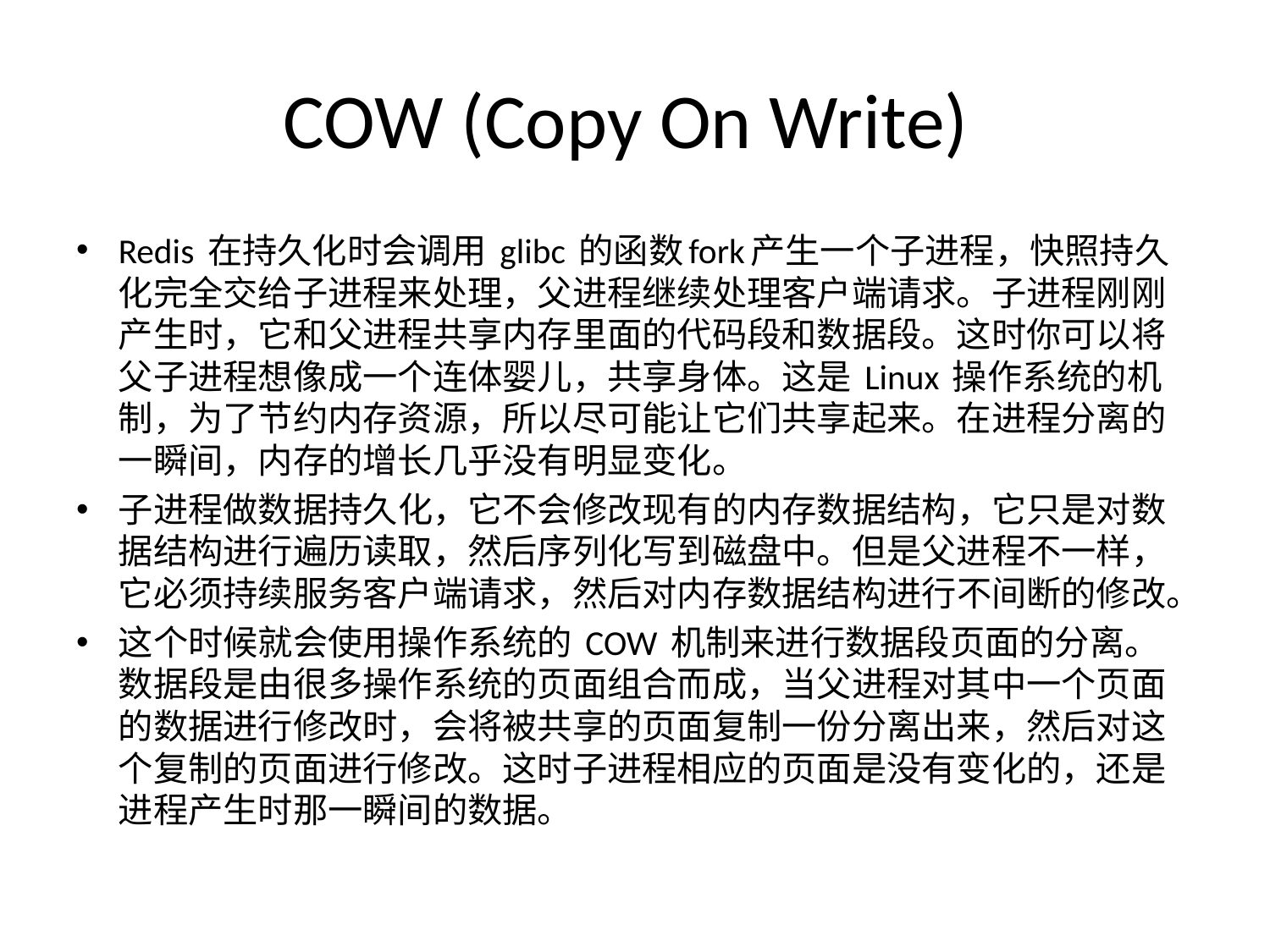

# COW (Copy On Write)
Redis 在持久化时会调用 glibc 的函数fork产生一个子进程，快照持久化完全交给子进程来处理，父进程继续处理客户端请求。子进程刚刚产生时，它和父进程共享内存里面的代码段和数据段。这时你可以将父子进程想像成一个连体婴儿，共享身体。这是 Linux 操作系统的机制，为了节约内存资源，所以尽可能让它们共享起来。在进程分离的一瞬间，内存的增长几乎没有明显变化。
子进程做数据持久化，它不会修改现有的内存数据结构，它只是对数据结构进行遍历读取，然后序列化写到磁盘中。但是父进程不一样，它必须持续服务客户端请求，然后对内存数据结构进行不间断的修改。
这个时候就会使用操作系统的 COW 机制来进行数据段页面的分离。数据段是由很多操作系统的页面组合而成，当父进程对其中一个页面的数据进行修改时，会将被共享的页面复制一份分离出来，然后对这个复制的页面进行修改。这时子进程相应的页面是没有变化的，还是进程产生时那一瞬间的数据。